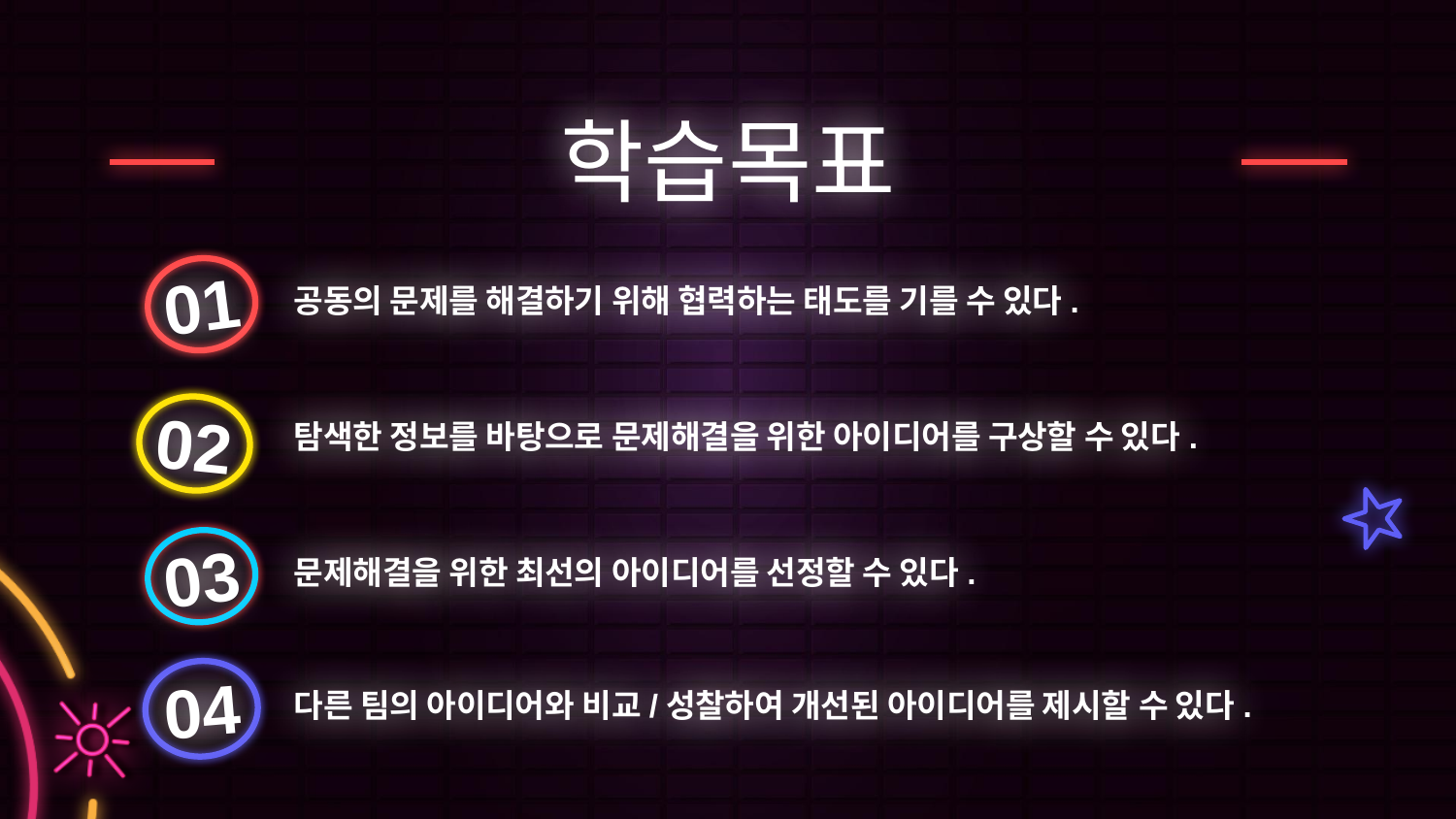

학습목표

01
공동의 문제를 해결하기 위해 협력하는 태도를 기를 수 있다.

02
탐색한 정보를 바탕으로 문제해결을 위한 아이디어를 구상할 수 있다.

03
문제해결을 위한 최선의 아이디어를 선정할 수 있다.

다른 팀의 아이디어와 비교/성찰하여 개선된 아이디어를 제시할 수 있다.
04